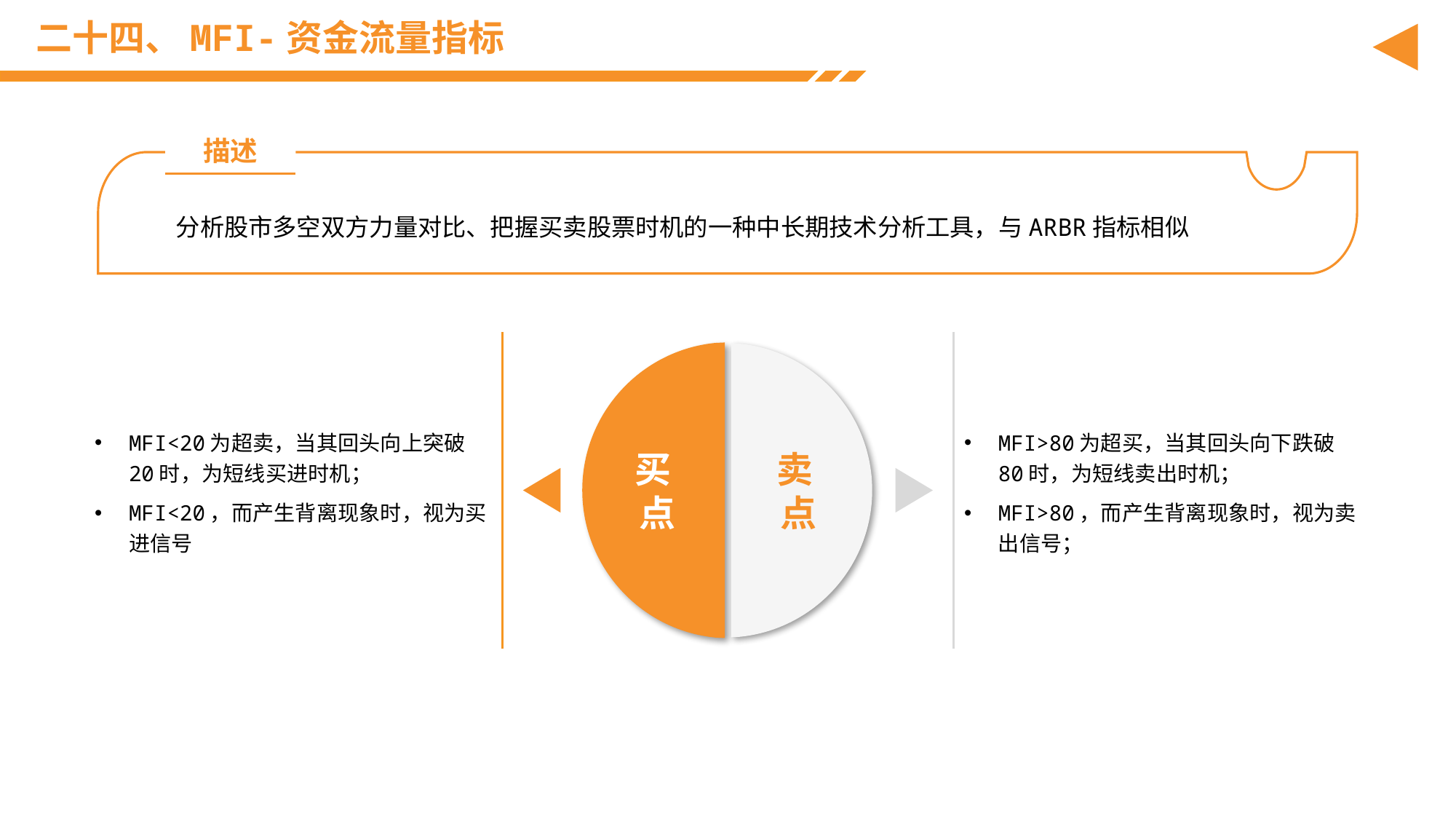

# 二十四、MFI-资金流量指标

描述

分析股市多空双方力量对比、把握买卖股票时机的一种中长期技术分析工具，与ARBR指标相似
MFI<20为超卖，当其回头向上突破20时，为短线买进时机；
MFI<20，而产生背离现象时，视为买进信号
MFI>80为超买，当其回头向下跌破80时，为短线卖出时机；
MFI>80，而产生背离现象时，视为卖出信号；

买
点
卖
点